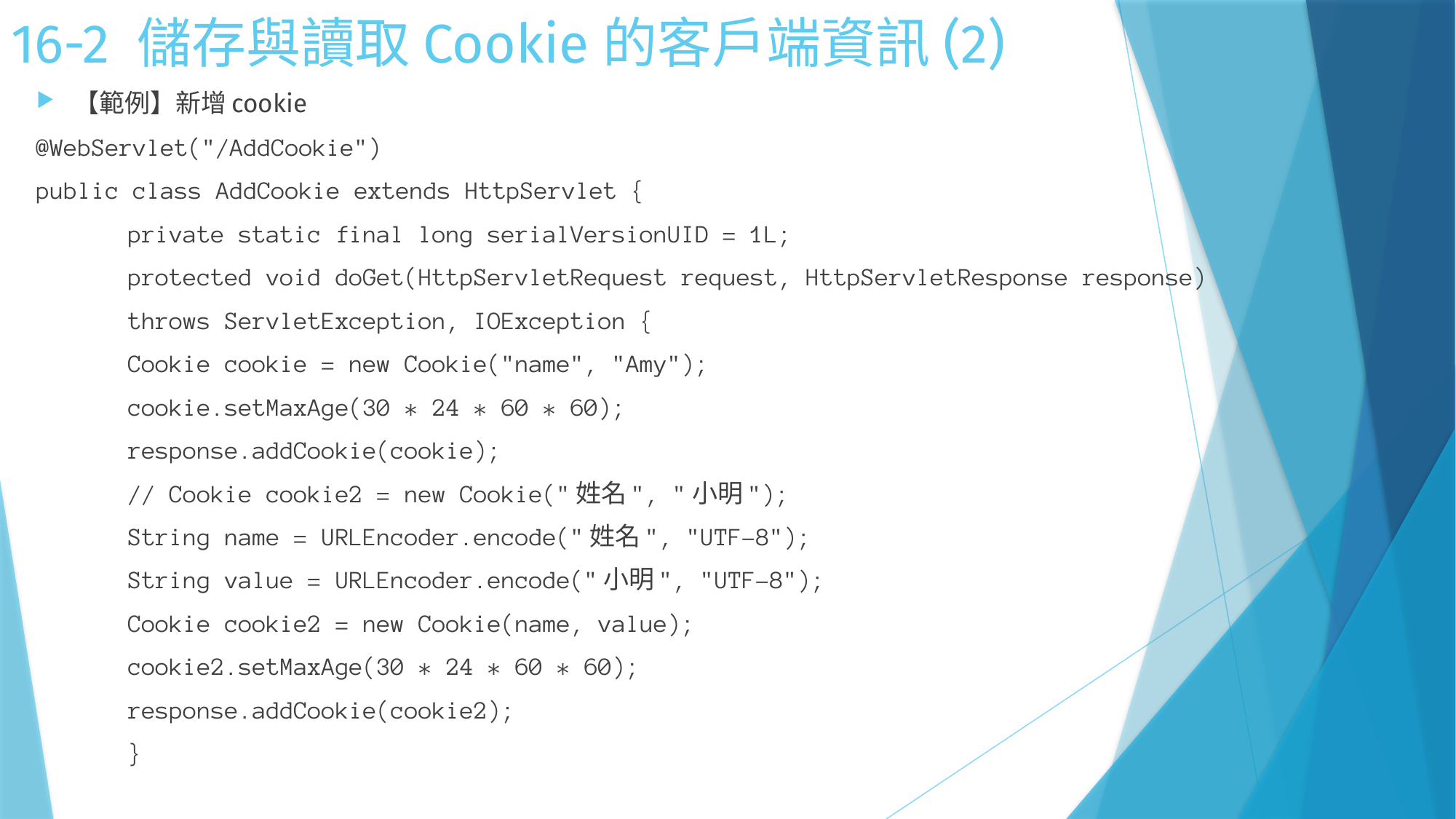

# 16-2 儲存與讀取Cookie的客戶端資訊(2)
【範例】新增cookie
@WebServlet("/AddCookie")
public class AddCookie extends HttpServlet {
	private static final long serialVersionUID = 1L;
	protected void doGet(HttpServletRequest request, HttpServletResponse response)
			throws ServletException, IOException {
		Cookie cookie = new Cookie("name", "Amy");
		cookie.setMaxAge(30 * 24 * 60 * 60);
		response.addCookie(cookie);
		// Cookie cookie2 = new Cookie("姓名", "小明");
		String name = URLEncoder.encode("姓名", "UTF-8");
		String value = URLEncoder.encode("小明", "UTF-8");
		Cookie cookie2 = new Cookie(name, value);
		cookie2.setMaxAge(30 * 24 * 60 * 60);
		response.addCookie(cookie2);
	}